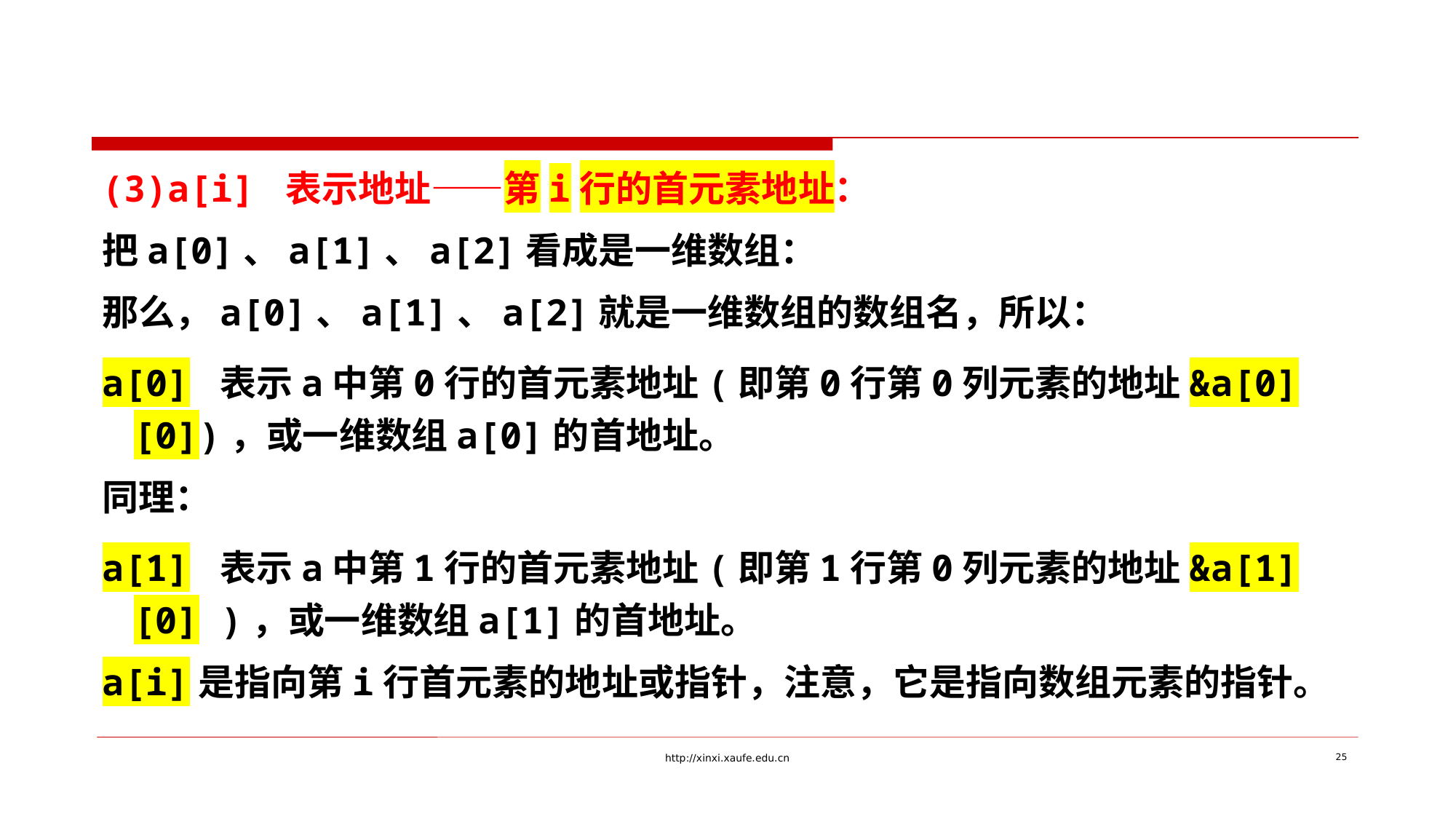

(3)a[i] 表示地址——第i行的首元素地址：
把a[0]、a[1]、a[2]看成是一维数组：
那么，a[0]、a[1]、a[2]就是一维数组的数组名，所以：
a[0] 表示a中第0行的首元素地址(即第0行第0列元素的地址&a[0][0])，或一维数组a[0]的首地址。
同理：
a[1] 表示a中第1行的首元素地址(即第1行第0列元素的地址&a[1][0] )，或一维数组a[1]的首地址。
a[i]是指向第i行首元素的地址或指针，注意，它是指向数组元素的指针。
http://xinxi.xaufe.edu.cn
25